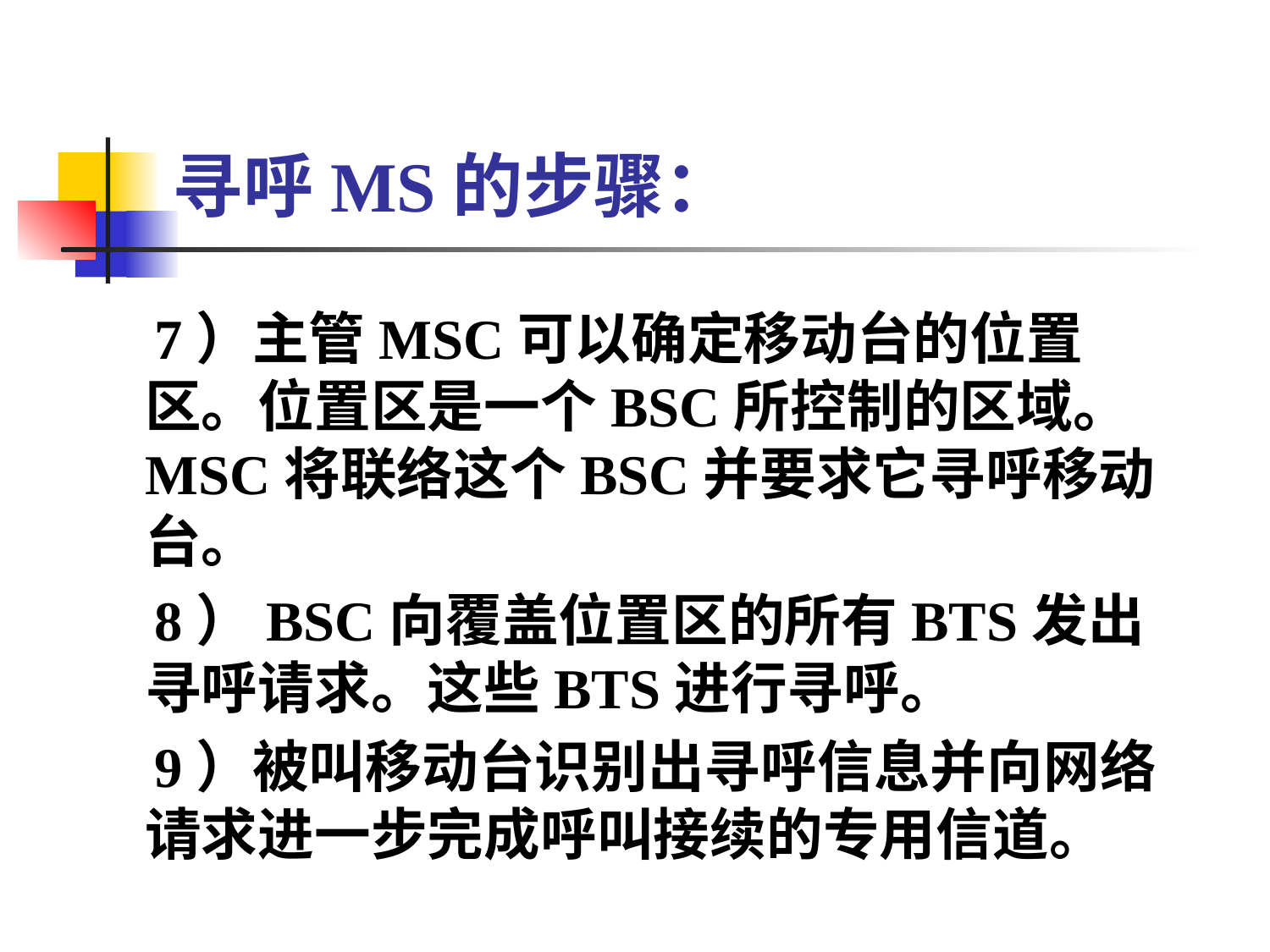

# 寻呼MS的步骤：
    7）主管MSC可以确定移动台的位置区。位置区是一个BSC所控制的区域。MSC将联络这个BSC并要求它寻呼移动台。
    8）BSC向覆盖位置区的所有BTS发出寻呼请求。这些BTS进行寻呼。
    9）被叫移动台识别出寻呼信息并向网络请求进一步完成呼叫接续的专用信道。